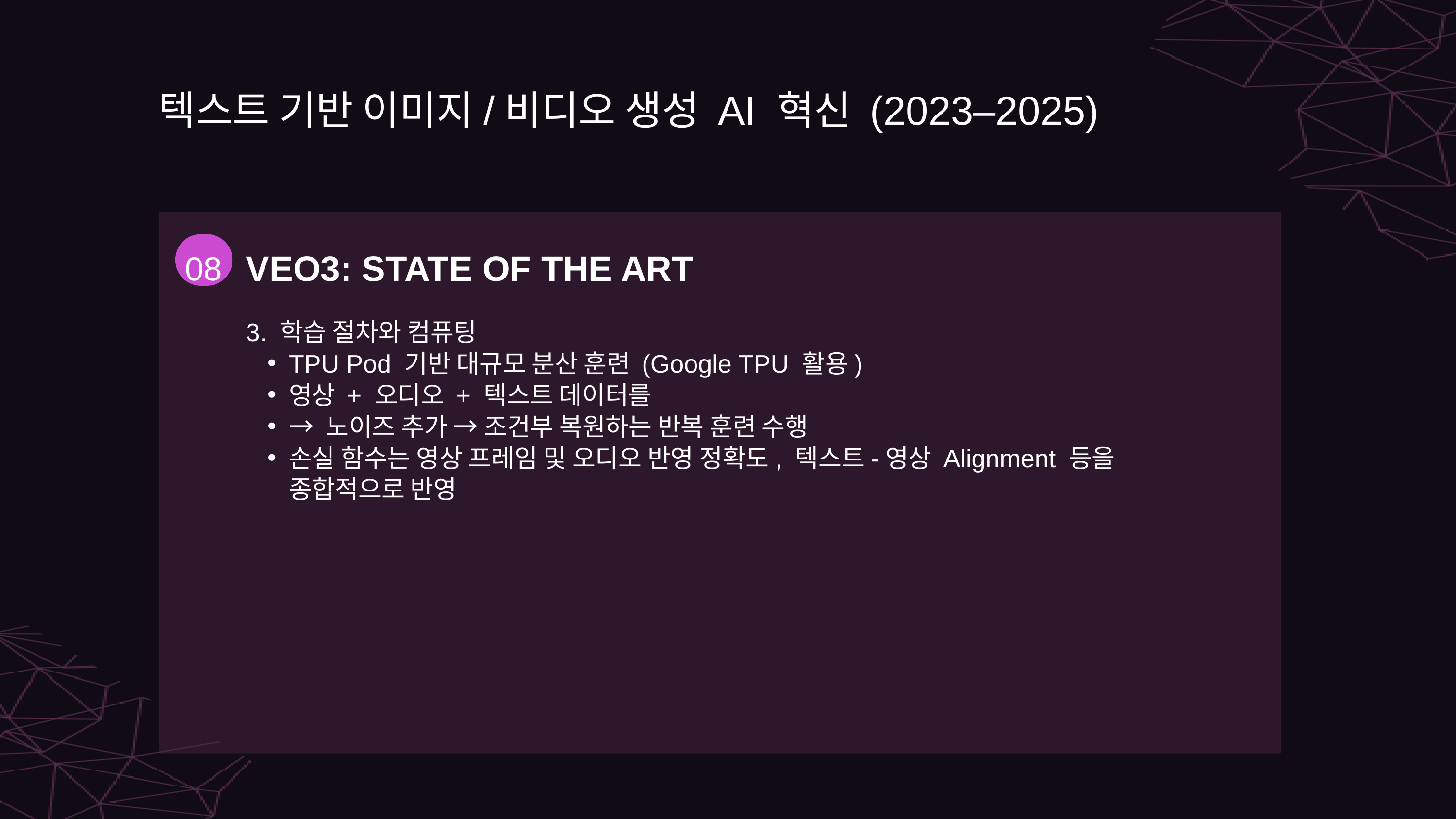

텍스트 기반 이미지/비디오 생성 AI 혁신 (2023–2025)

VEO3: STATE OF THE ART
08
3. 학습 절차와 컴퓨팅
TPU Pod 기반 대규모 분산 훈련 (Google TPU 활용)
영상 + 오디오 + 텍스트 데이터를
→ 노이즈 추가 → 조건부 복원하는 반복 훈련 수행
손실 함수는 영상 프레임 및 오디오 반영 정확도, 텍스트-영상 Alignment 등을 종합적으로 반영